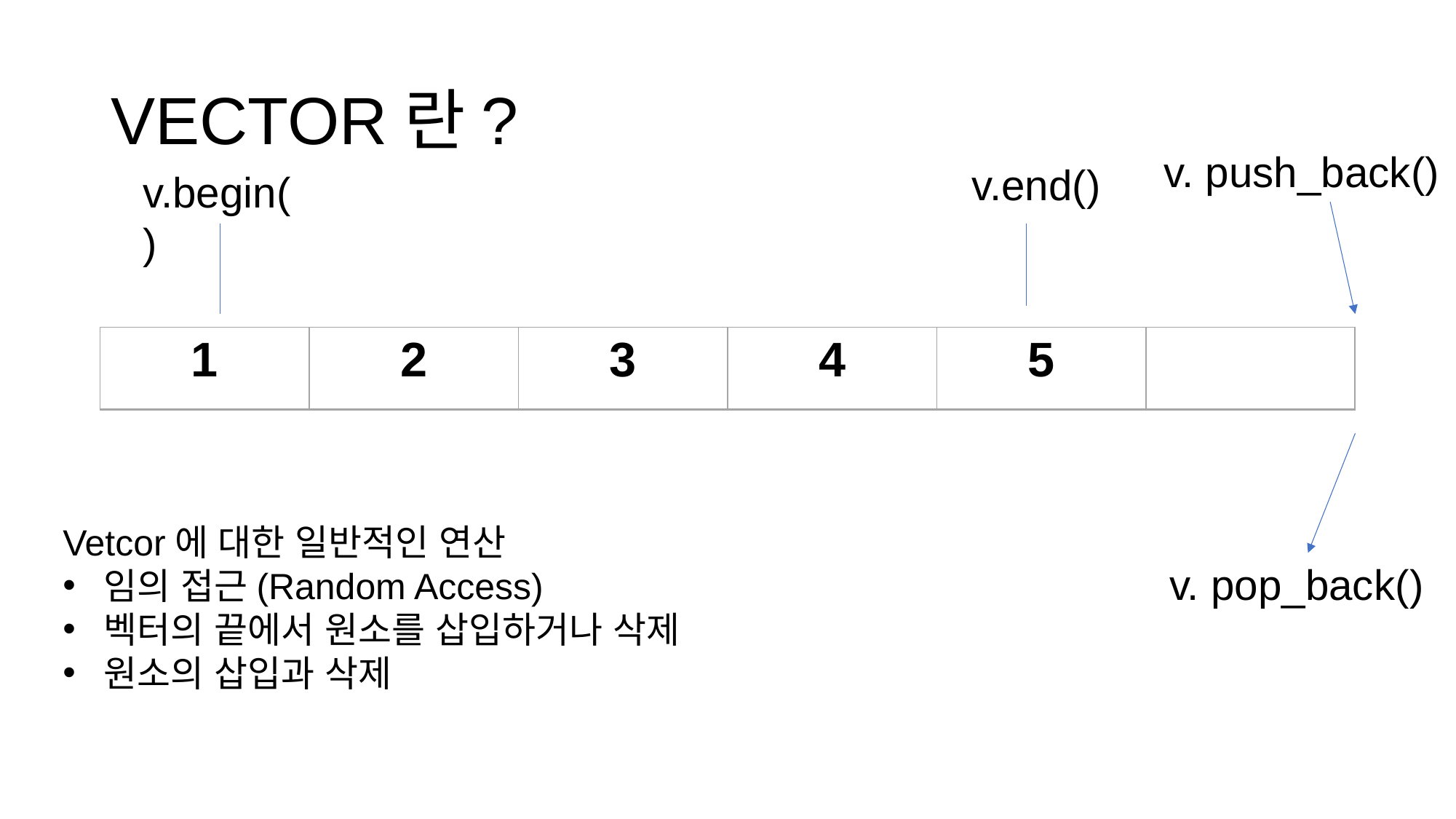

# VECTOR란?
v. push_back()
v.end()
v.begin()
| 1 | 2 | 3 | 4 | 5 |  |
| --- | --- | --- | --- | --- | --- |
Vetcor에 대한 일반적인 연산
임의 접근(Random Access)
벡터의 끝에서 원소를 삽입하거나 삭제
원소의 삽입과 삭제
v. pop_back()